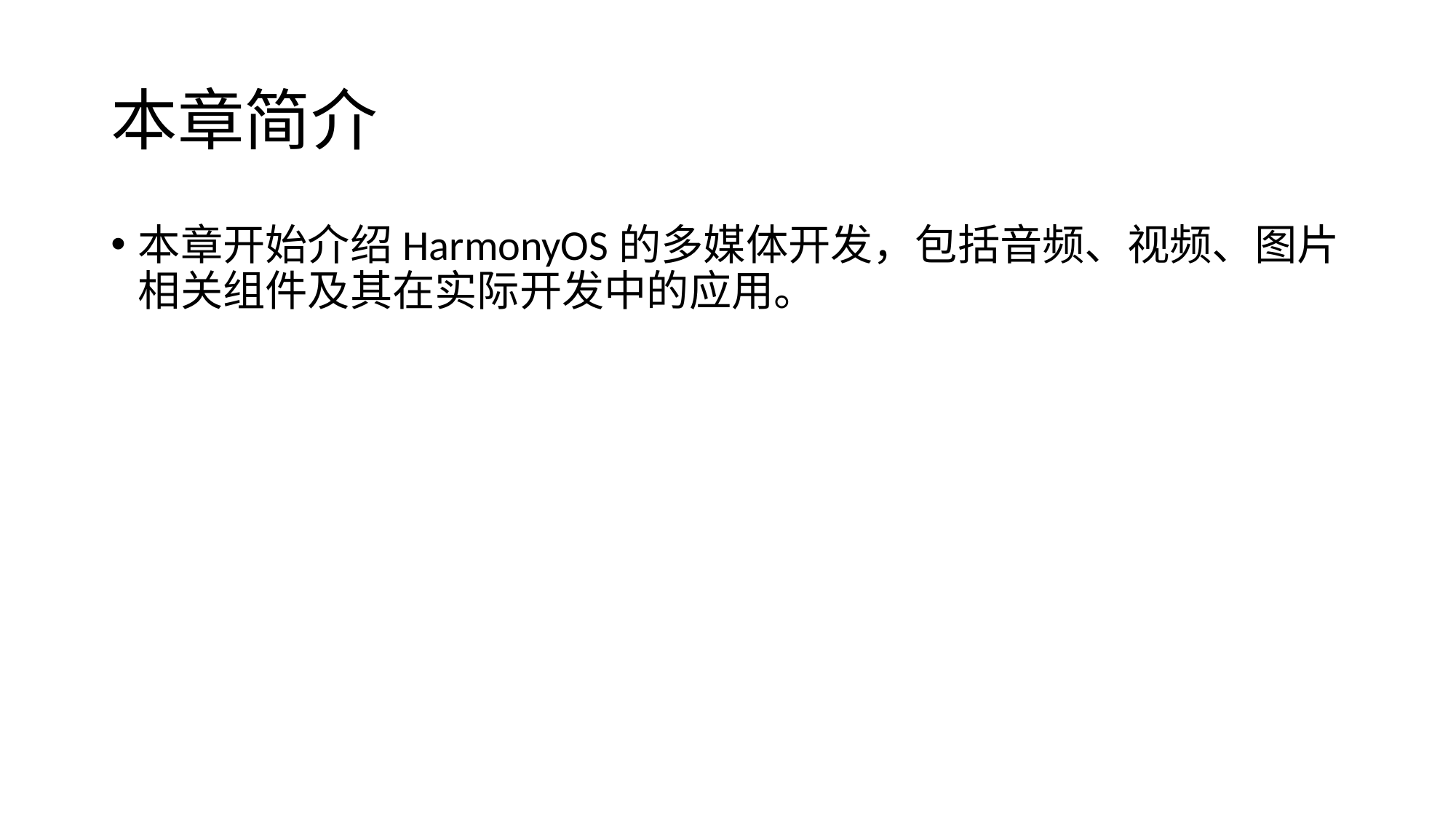

# 本章简介
本章开始介绍HarmonyOS的多媒体开发，包括音频、视频、图片相关组件及其在实际开发中的应用。